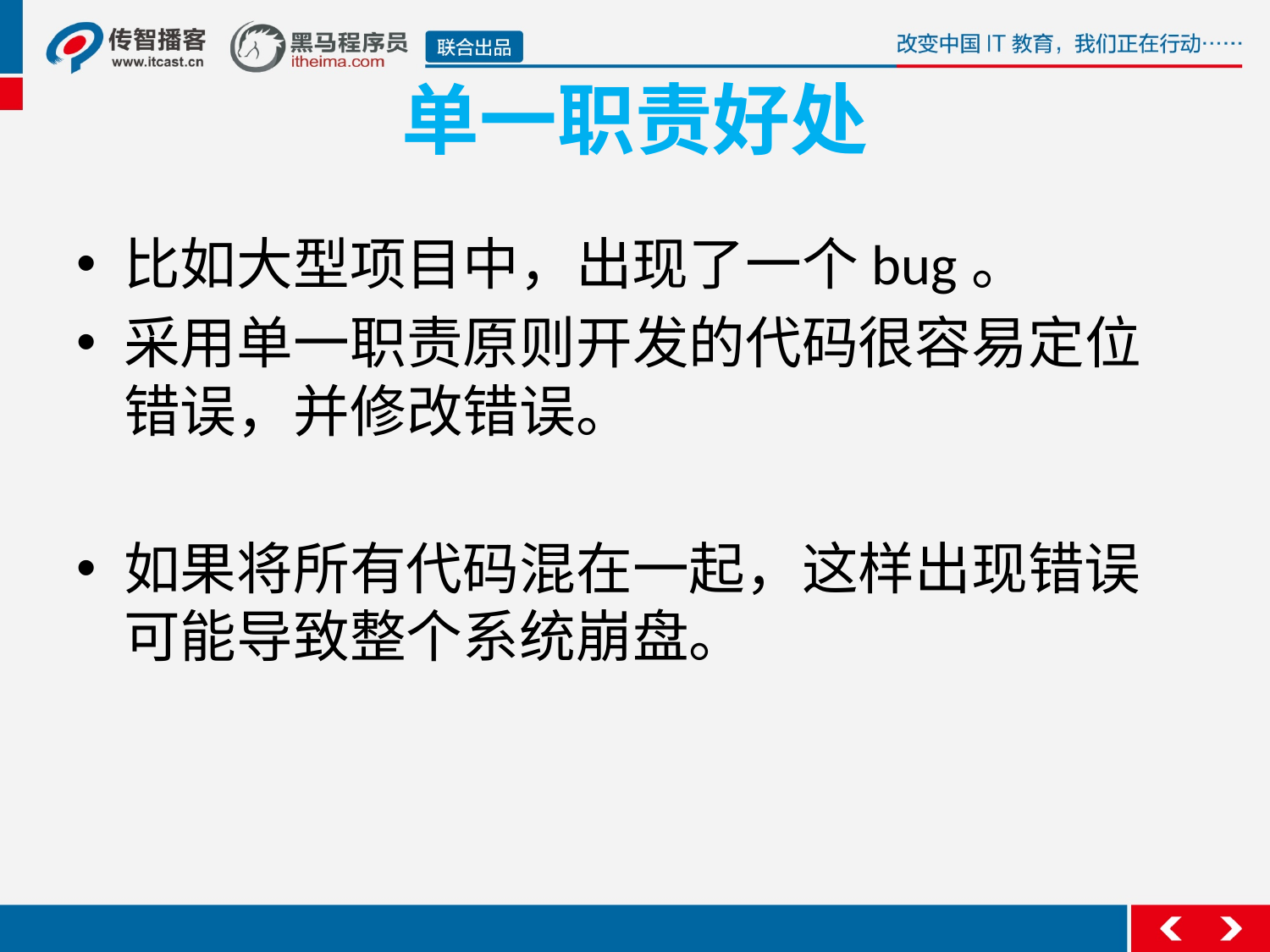

# 单一职责好处
比如大型项目中，出现了一个bug。
采用单一职责原则开发的代码很容易定位错误，并修改错误。

如果将所有代码混在一起，这样出现错误可能导致整个系统崩盘。